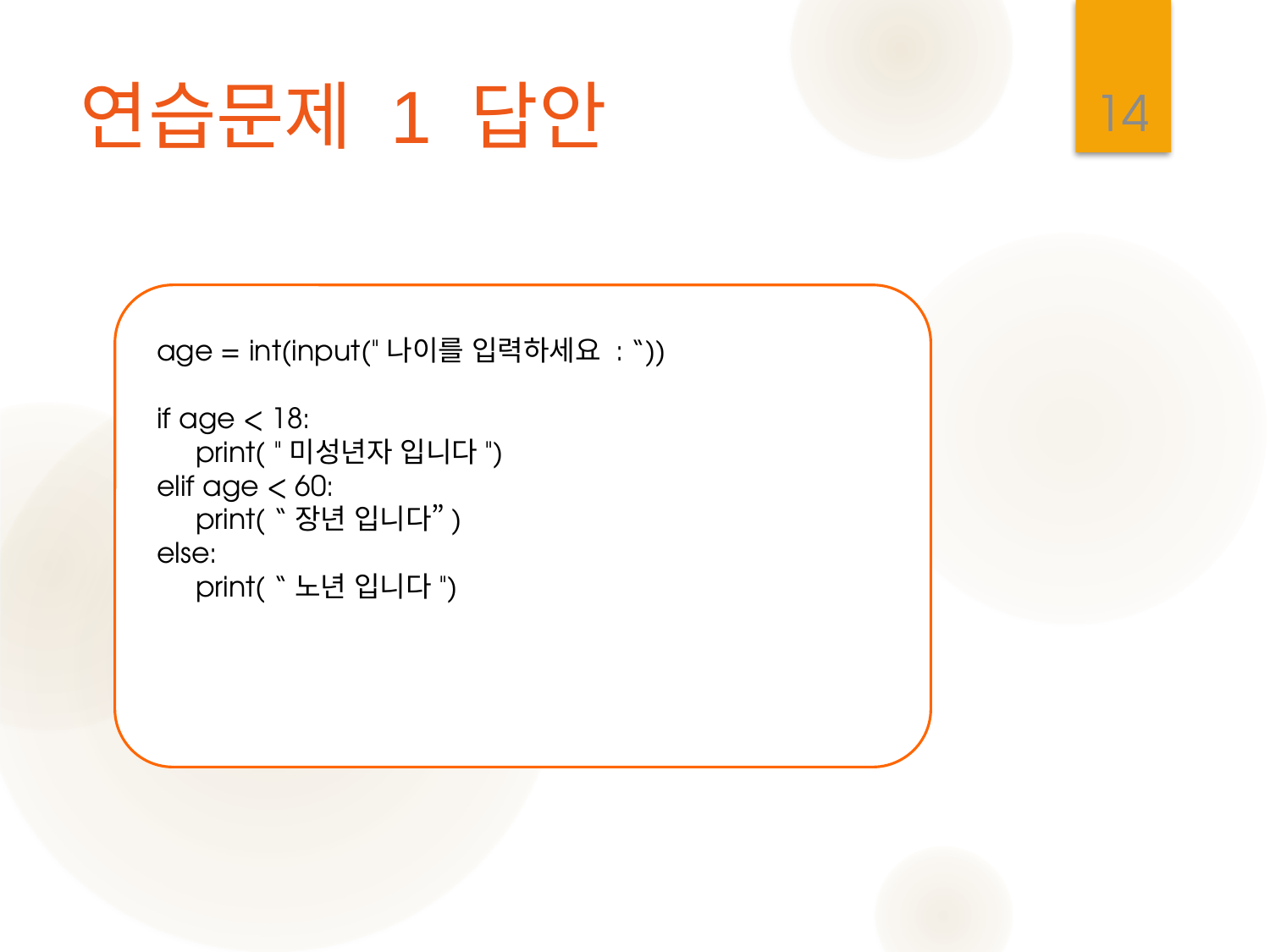

14
# 연습문제 1 답안

age = int(input("나이를 입력하세요 : “))

if age < 18:
     print( "미성년자 입니다")
elif age < 60:
     print( “장년 입니다”)
else:
     print( “노년 입니다")